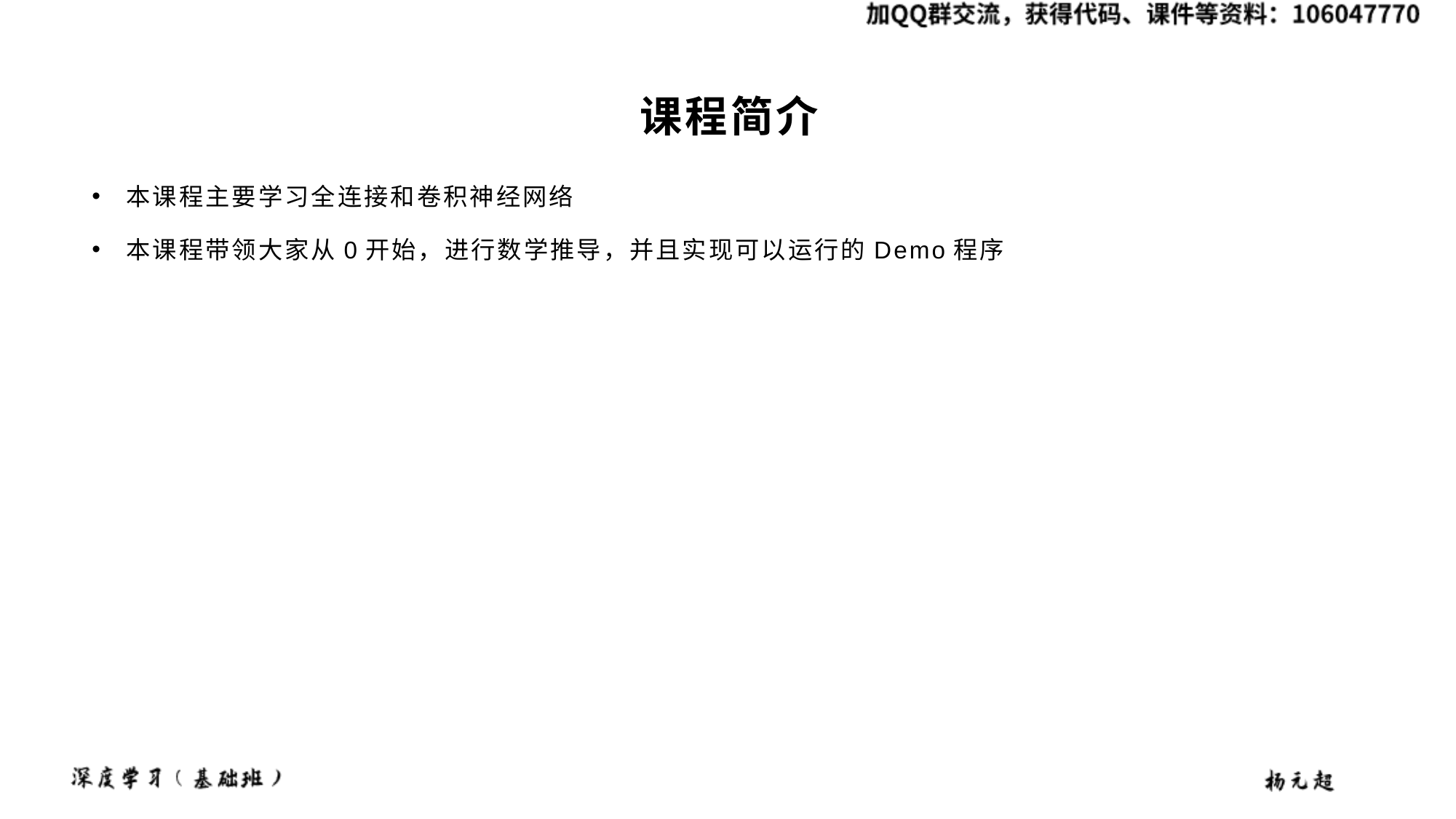

# 课程简介
本课程主要学习全连接和卷积神经网络
本课程带领大家从0开始，进行数学推导，并且实现可以运行的Demo程序